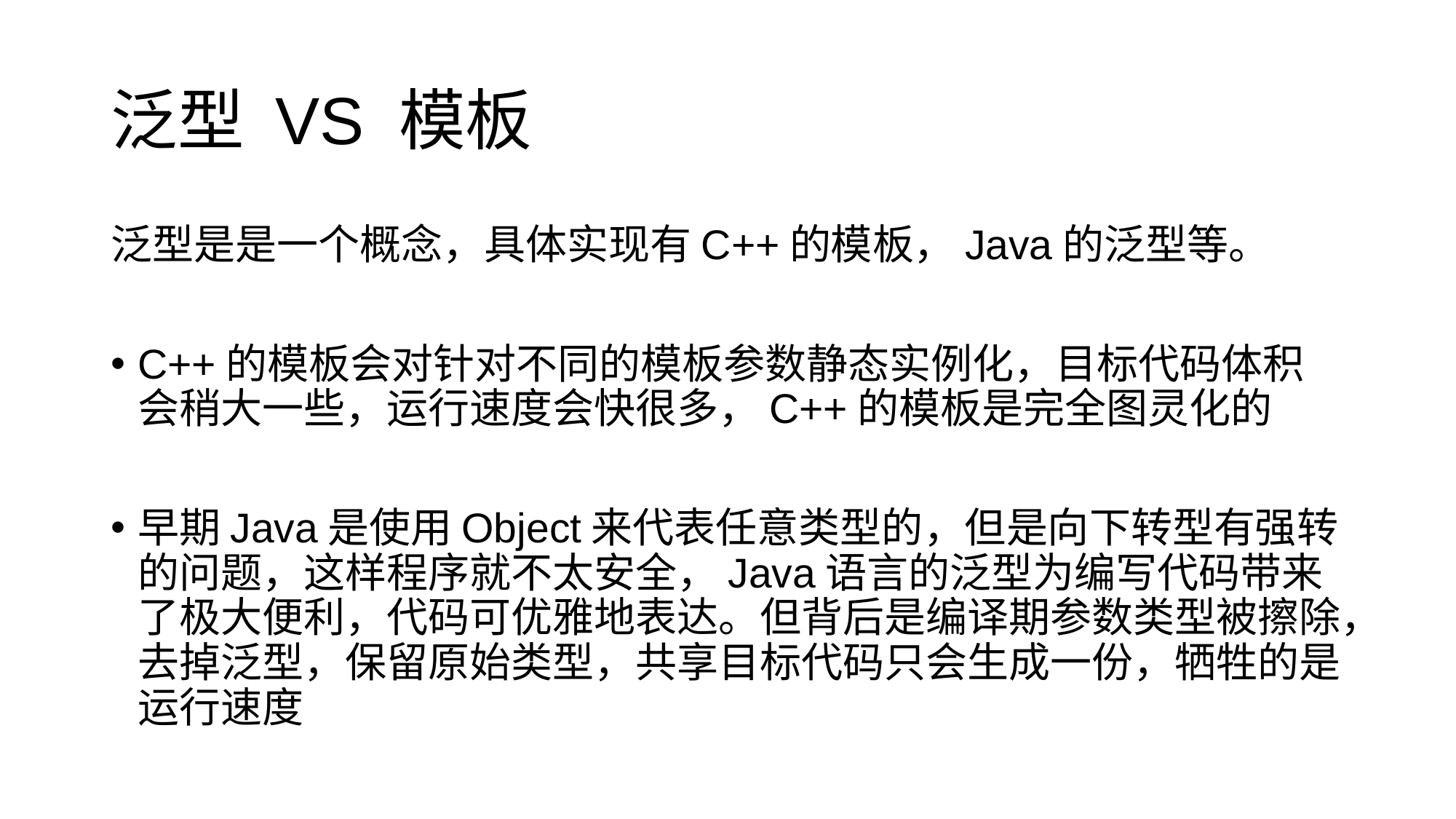

# 泛型 VS 模板
泛型是是一个概念，具体实现有C++的模板，Java的泛型等。

C++的模板会对针对不同的模板参数静态实例化，目标代码体积会稍大一些，运行速度会快很多，C++的模板是完全图灵化的

早期Java是使用Object来代表任意类型的，但是向下转型有强转的问题，这样程序就不太安全，Java语言的泛型为编写代码带来了极大便利，代码可优雅地表达。但背后是编译期参数类型被擦除，去掉泛型，保留原始类型，共享目标代码只会生成一份，牺牲的是运行速度